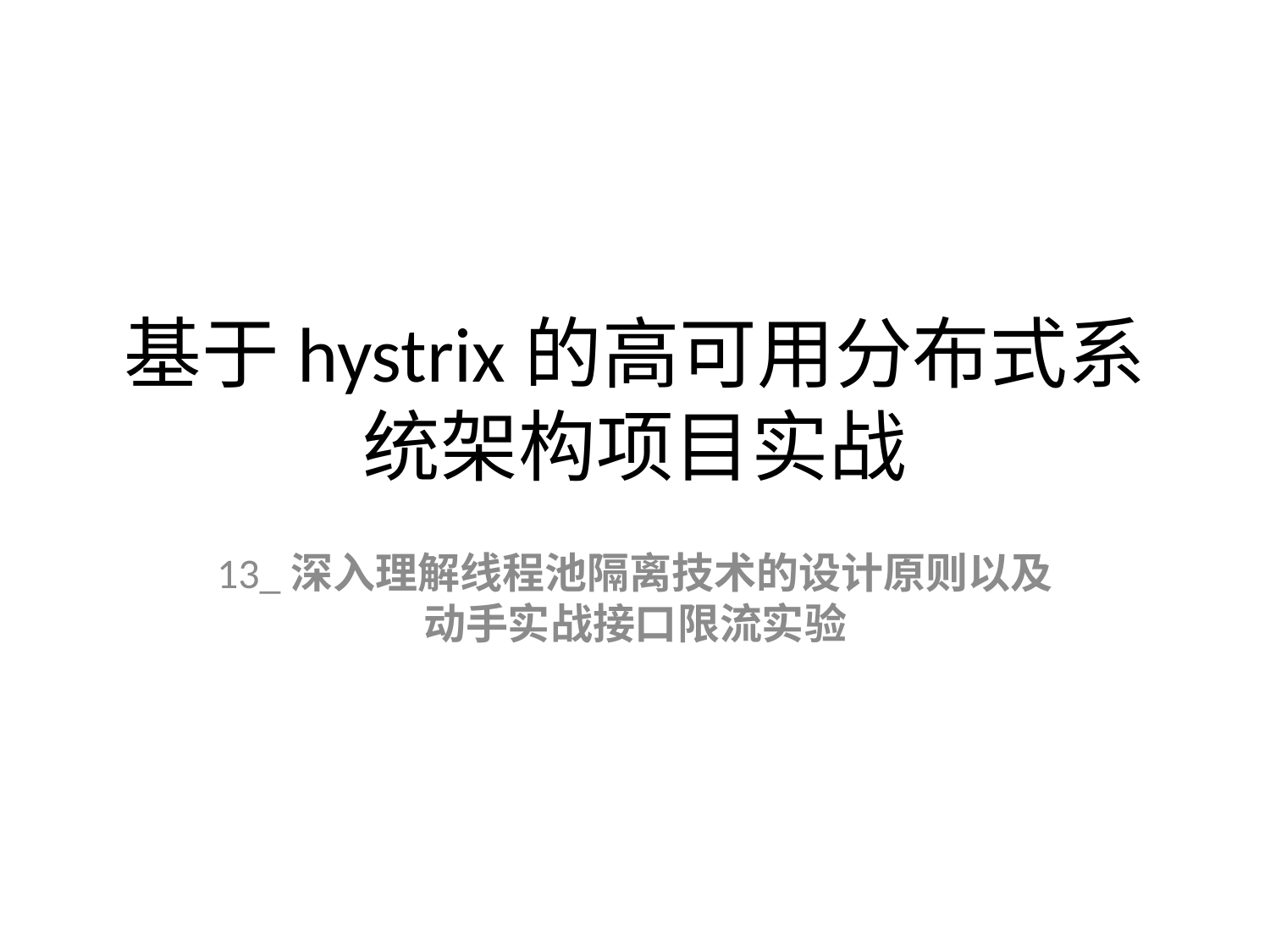

# 基于hystrix的高可用分布式系统架构项目实战
13_深入理解线程池隔离技术的设计原则以及动手实战接口限流实验